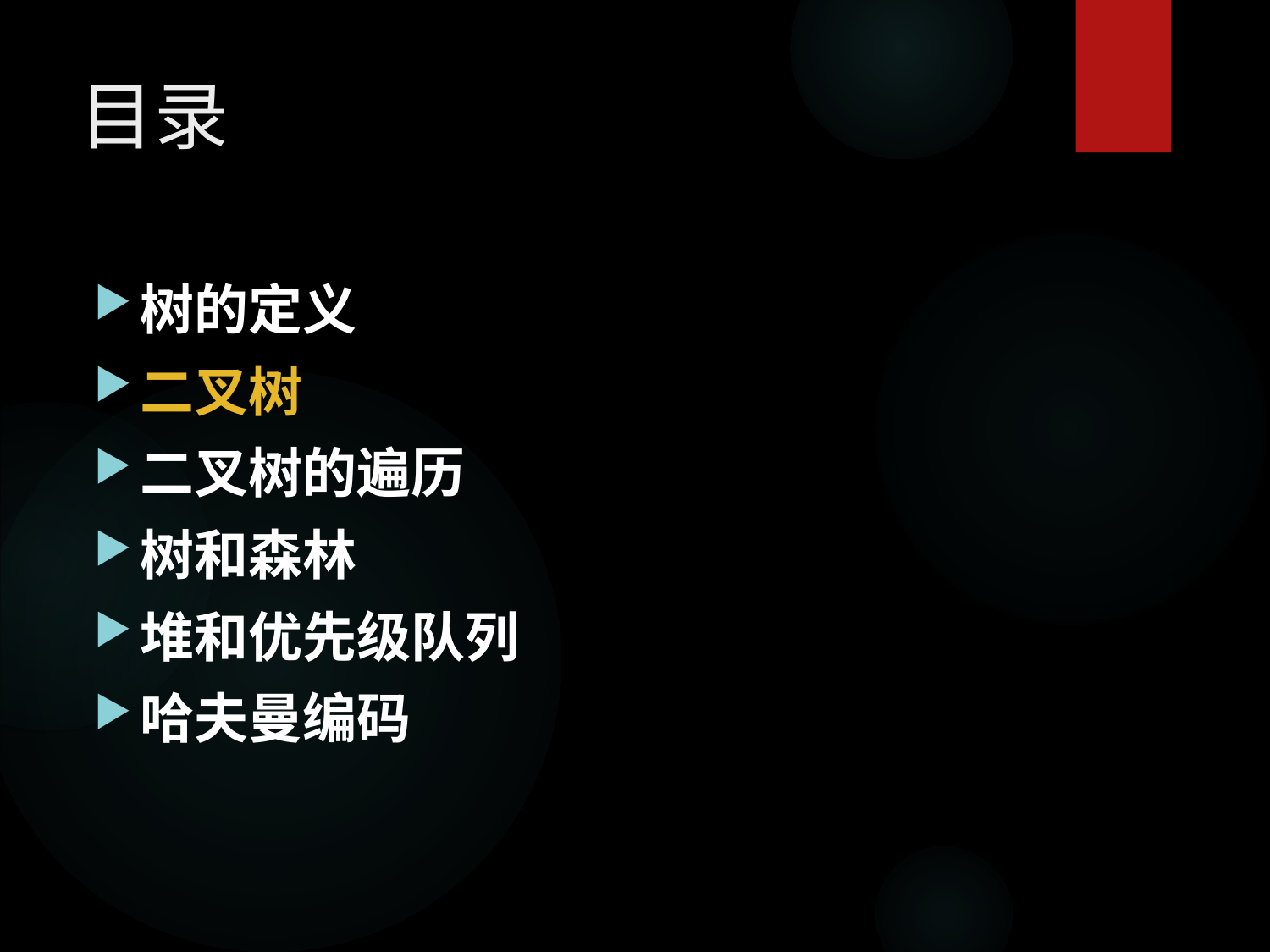

# 目录
树的定义
二叉树
二叉树的遍历
树和森林
堆和优先级队列
哈夫曼编码